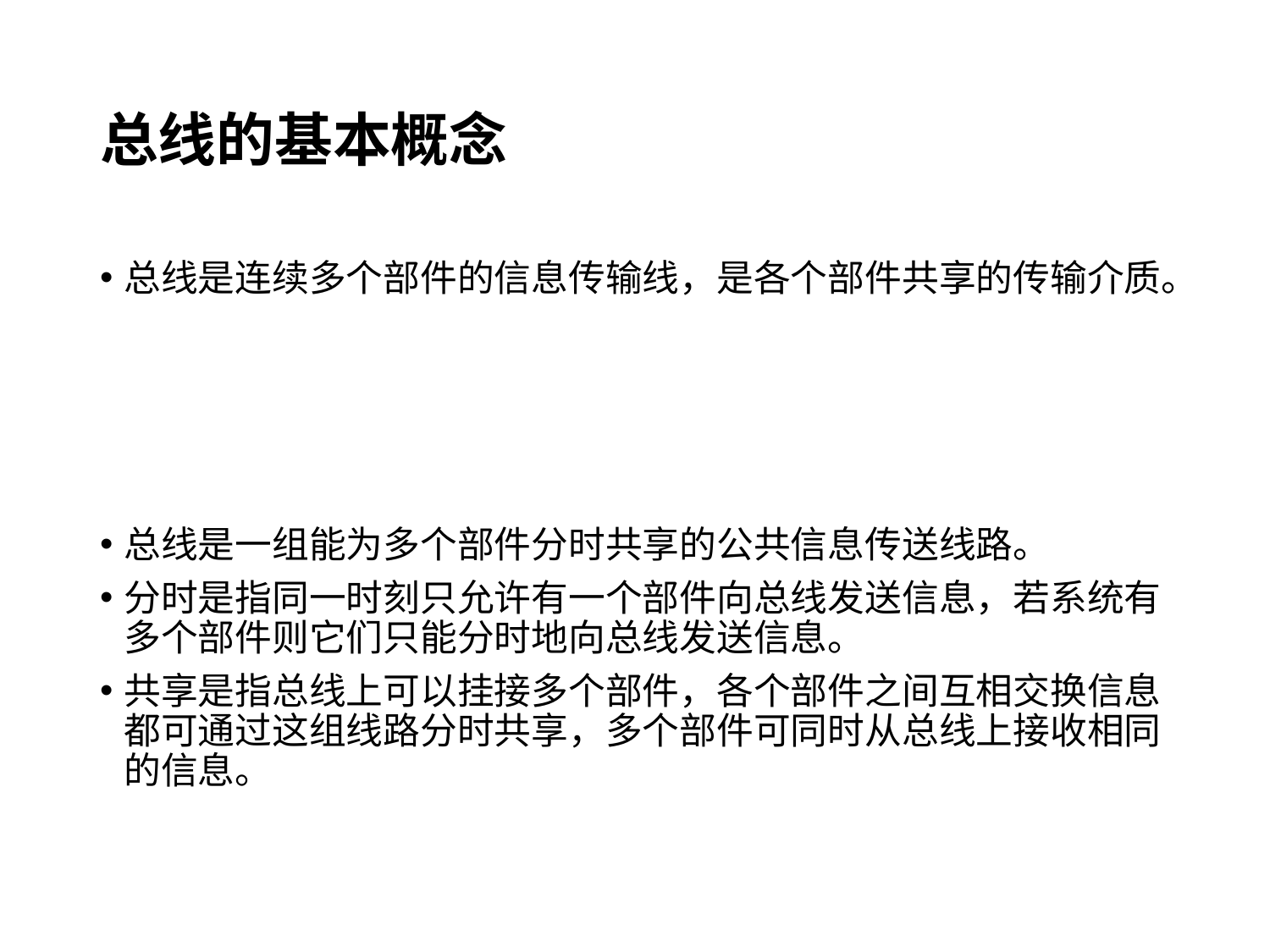

# 总线的基本概念
总线是连续多个部件的信息传输线，是各个部件共享的传输介质。

总线是一组能为多个部件分时共享的公共信息传送线路。
分时是指同一时刻只允许有一个部件向总线发送信息，若系统有多个部件则它们只能分时地向总线发送信息。
共享是指总线上可以挂接多个部件，各个部件之间互相交换信息都可通过这组线路分时共享，多个部件可同时从总线上接收相同的信息。